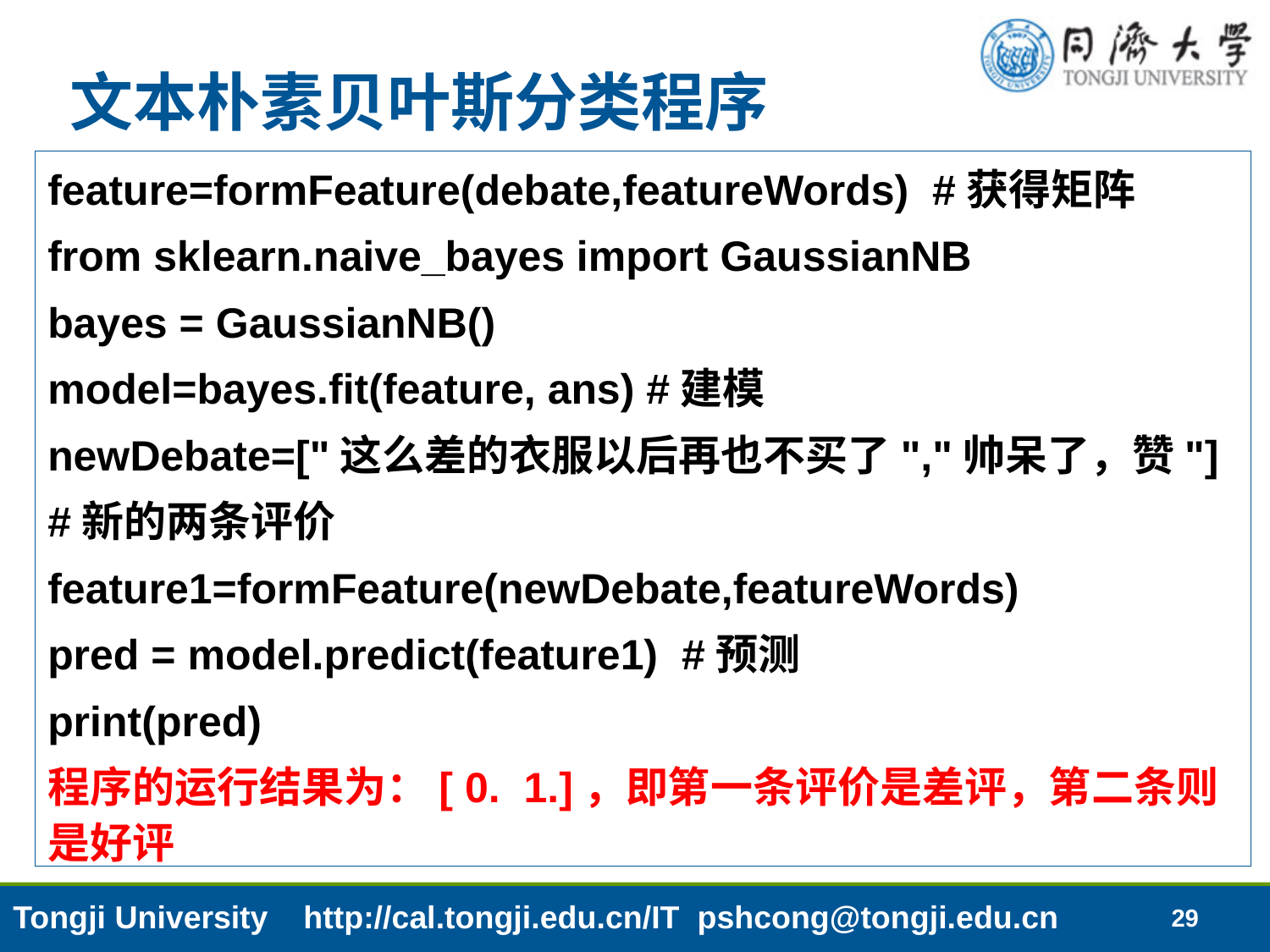

# 文本朴素贝叶斯分类程序
feature=formFeature(debate,featureWords)  #获得矩阵
from sklearn.naive_bayes import GaussianNB
bayes = GaussianNB()
model=bayes.fit(feature, ans) #建模
newDebate=["这么差的衣服以后再也不买了","帅呆了，赞"]
#新的两条评价
feature1=formFeature(newDebate,featureWords)
pred = model.predict(feature1)  #预测
print(pred)
程序的运行结果为：[ 0.  1.]，即第一条评价是差评，第二条则是好评